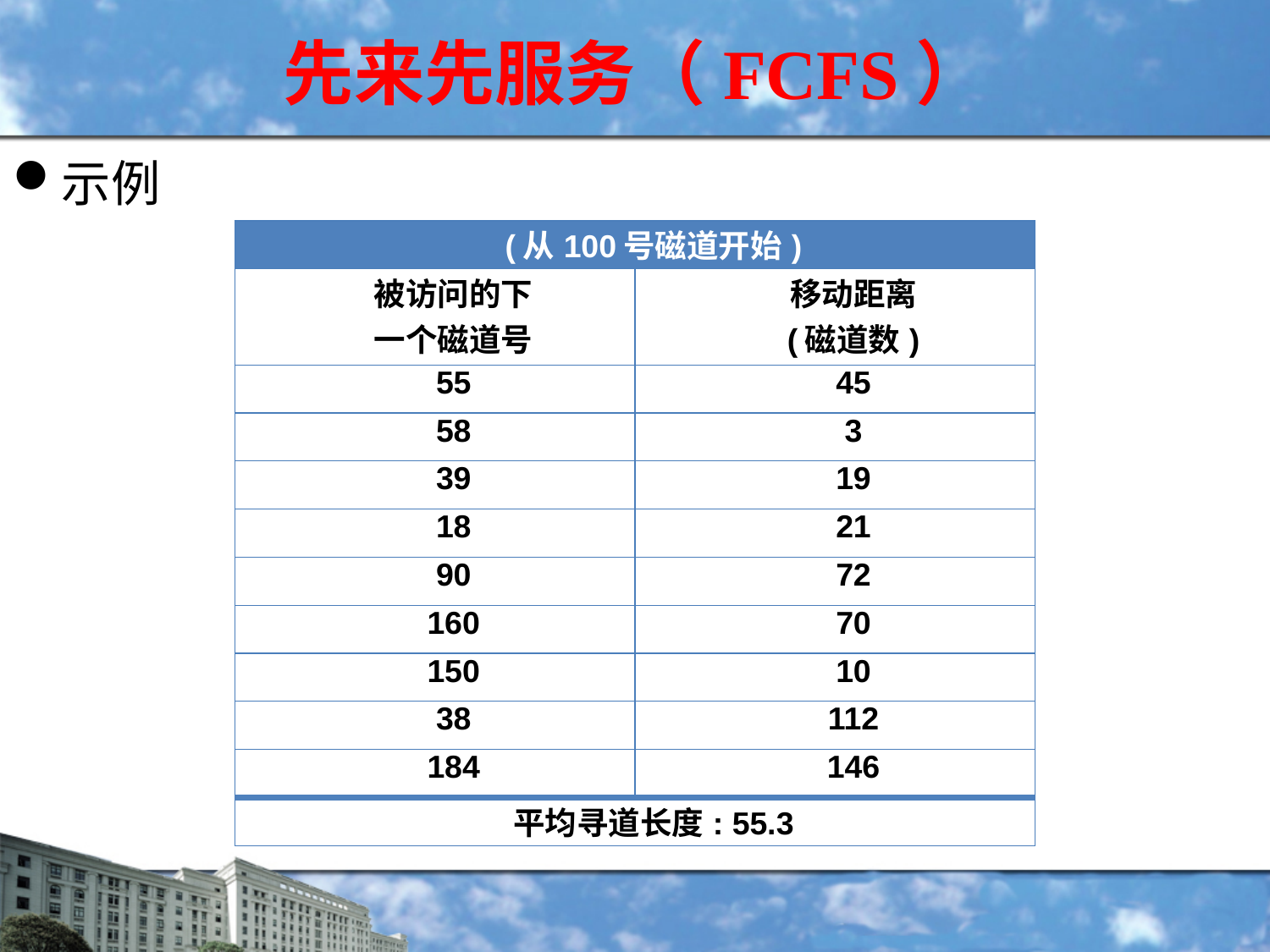

先来先服务（FCFS）
示例

| (从100号磁道开始) |  |
| --- | --- |
| 被访问的下 一个磁道号 | 移动距离 (磁道数) |
| 55 | 45 |
| 58 | 3 |
| 39 | 19 |
| 18 | 21 |
| 90 | 72 |
| 160 | 70 |
| 150 | 10 |
| 38 | 112 |
| 184 | 146 |
| 平均寻道长度: 55.3 |  |